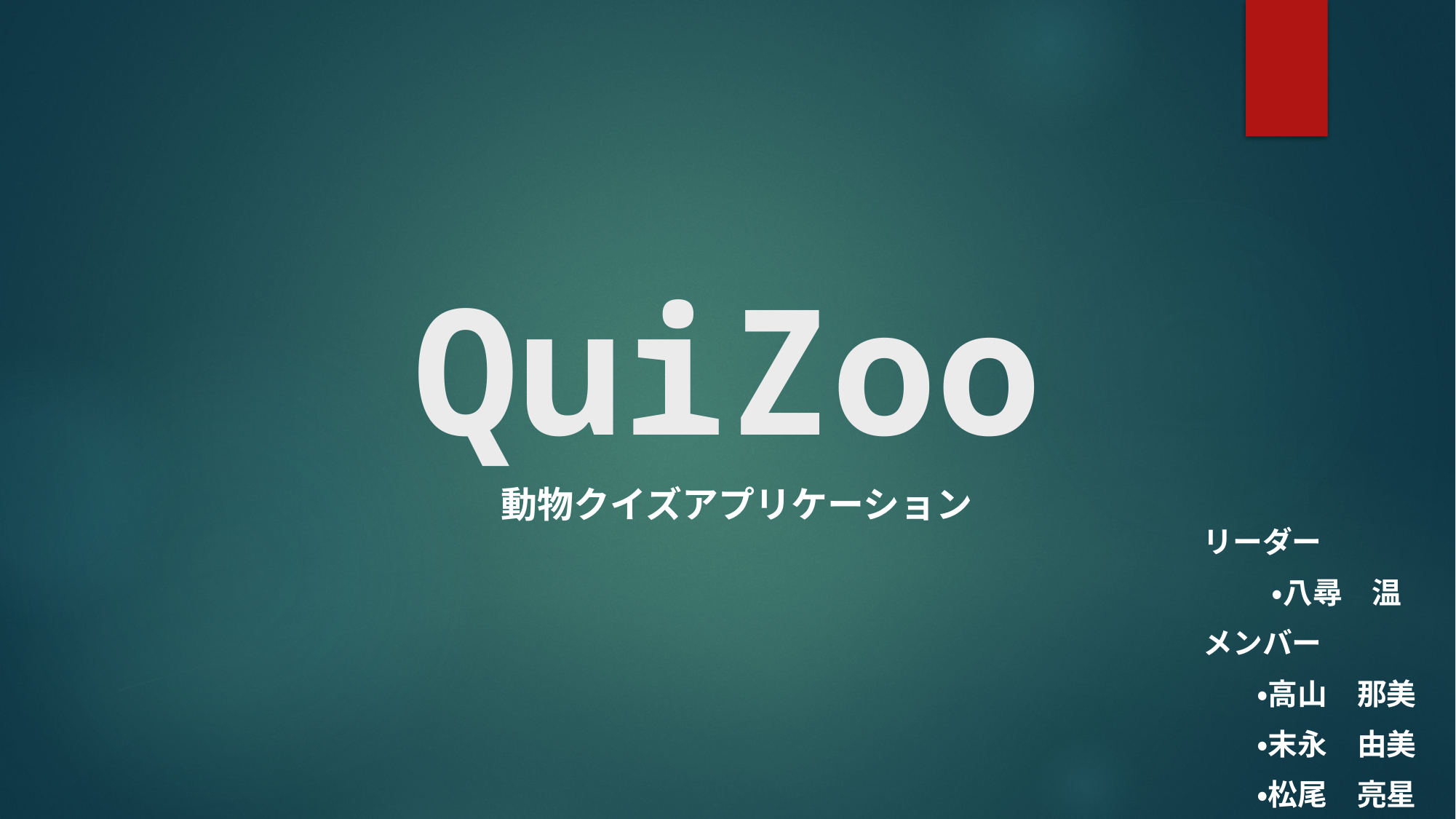

# QuiZoo
動物クイズアプリケーション
リーダー
　　　・八尋　温
メンバー
　　　・高山　那美
　　　・末永　由美
　　　・松尾　亮星